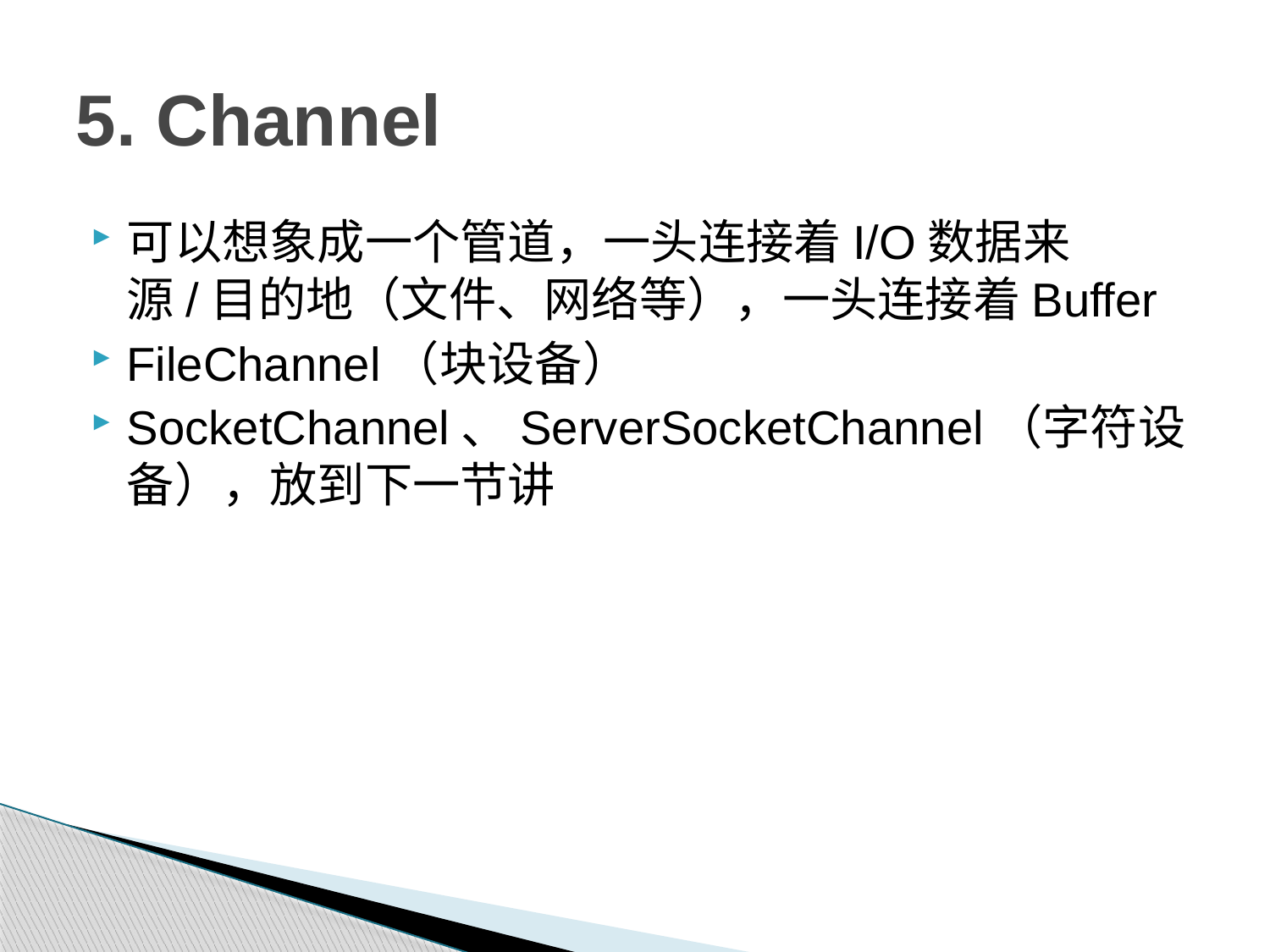

# 5. Channel
可以想象成一个管道，一头连接着I/O数据来源/目的地（文件、网络等），一头连接着Buffer
FileChannel（块设备）
SocketChannel、ServerSocketChannel（字符设备），放到下一节讲